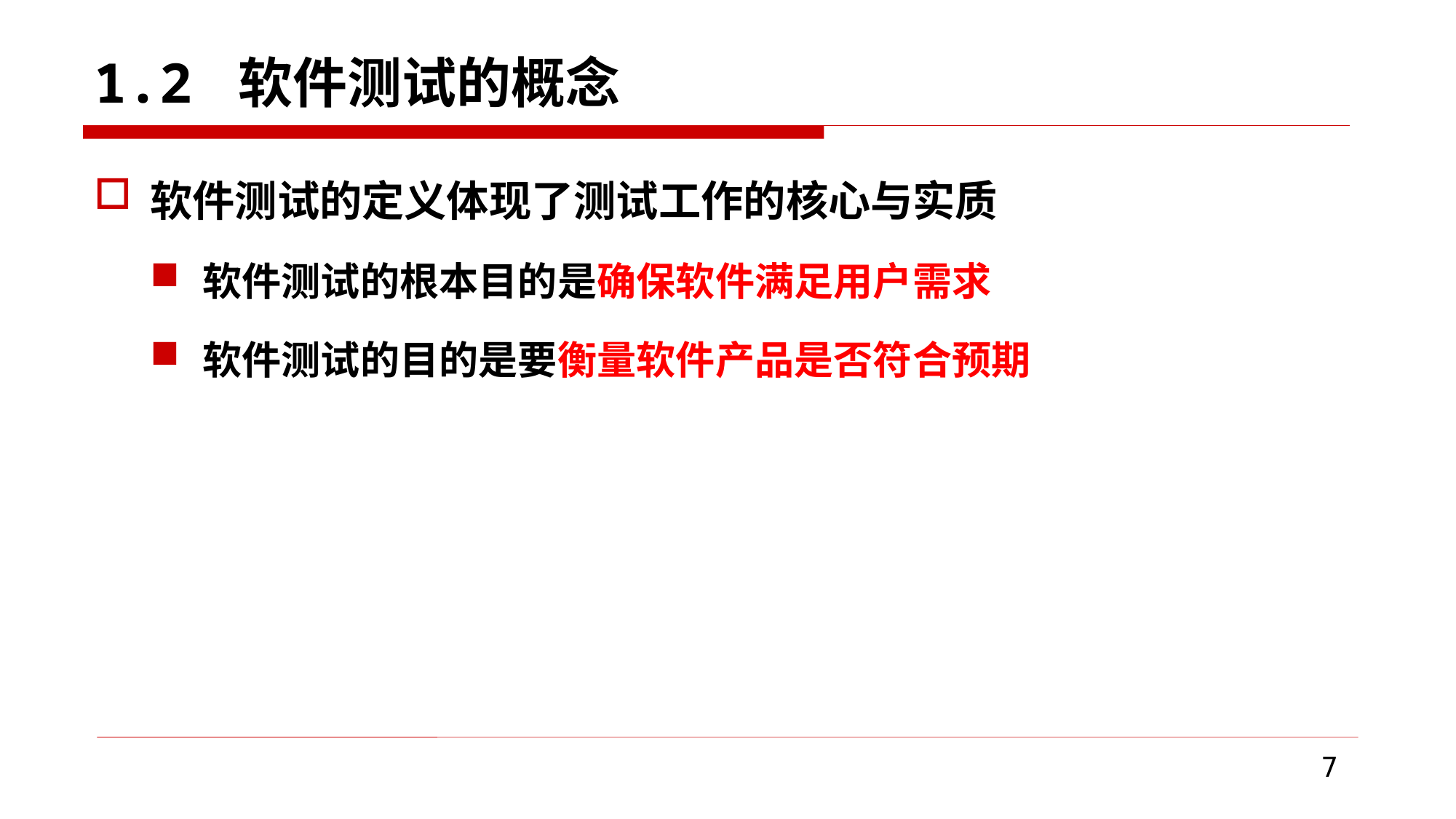

# 1.2 软件测试的概念
软件测试的定义体现了测试工作的核心与实质
软件测试的根本目的是确保软件满足用户需求
软件测试的目的是要衡量软件产品是否符合预期
7